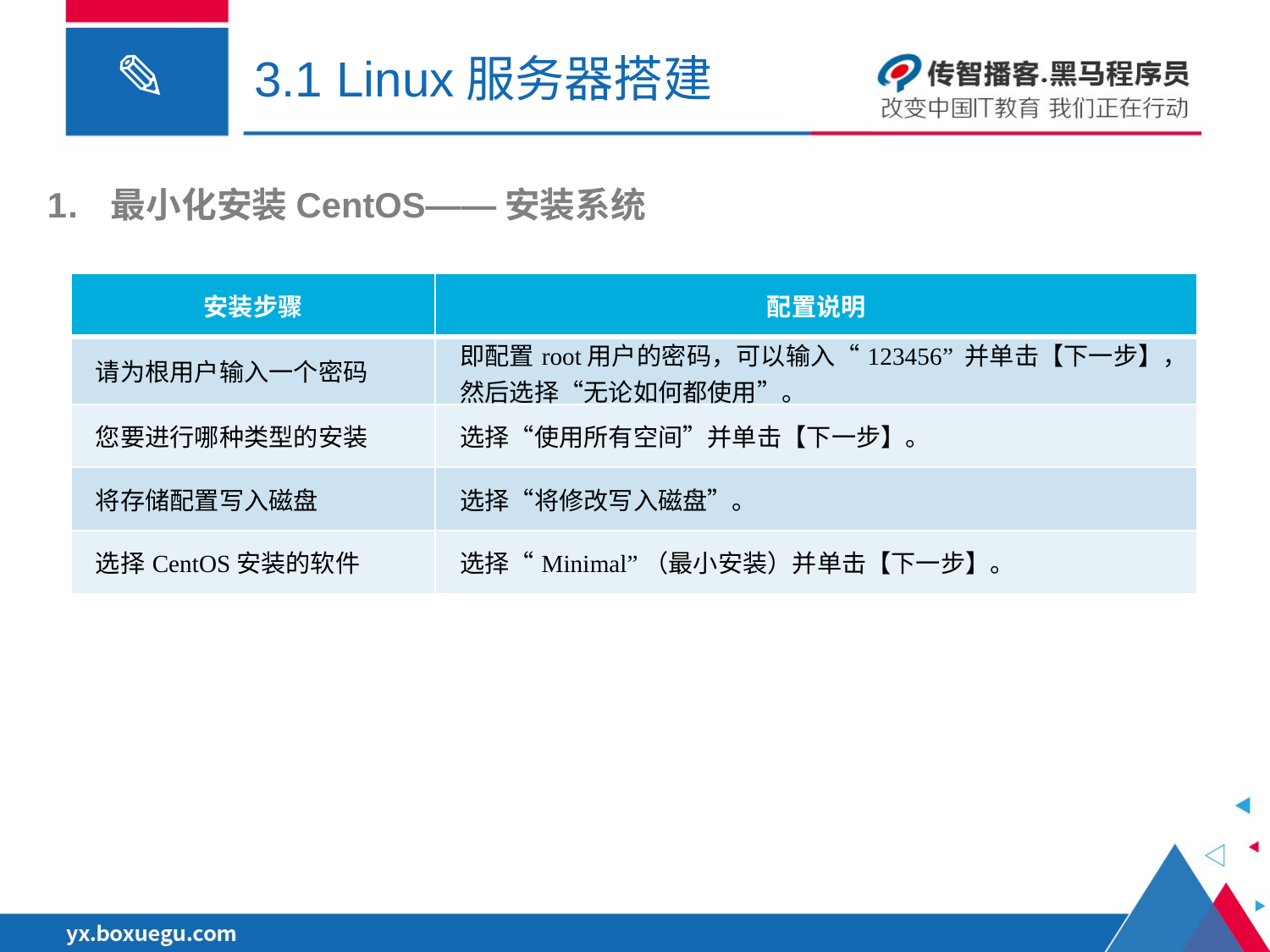

# 3.1 Linux服务器搭建
最小化安装CentOS——安装系统
| 安装步骤 | 配置说明 |
| --- | --- |
| 请为根用户输入一个密码 | 即配置root用户的密码，可以输入“123456” 并单击【下一步】，然后选择“无论如何都使用”。 |
| 您要进行哪种类型的安装 | 选择“使用所有空间”并单击【下一步】。 |
| 将存储配置写入磁盘 | 选择“将修改写入磁盘”。 |
| 选择CentOS安装的软件 | 选择“Minimal”（最小安装）并单击【下一步】。 |